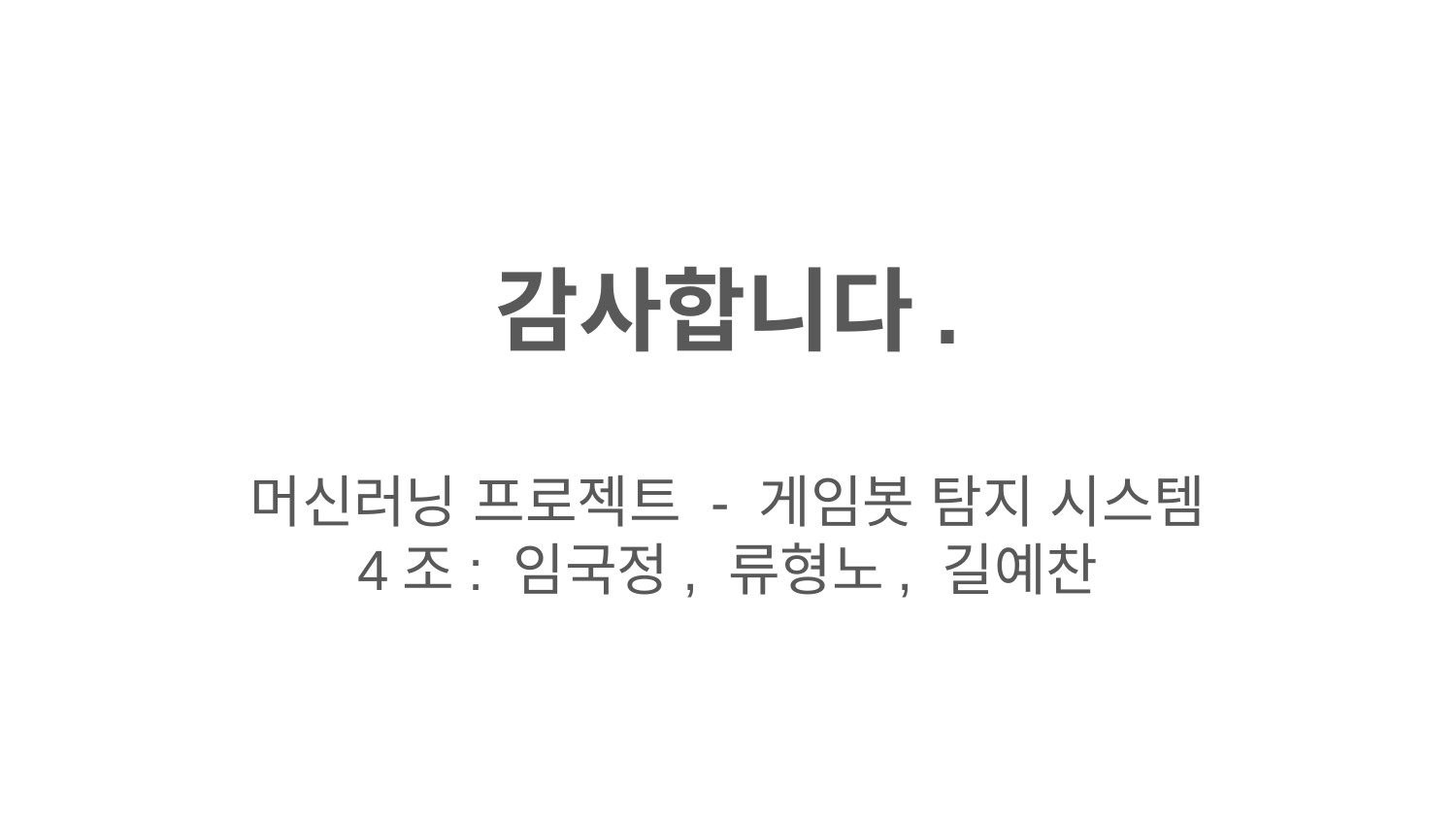

# 감사합니다.

머신러닝 프로젝트 - 게임봇 탐지 시스템
4조: 임국정, 류형노, 길예찬